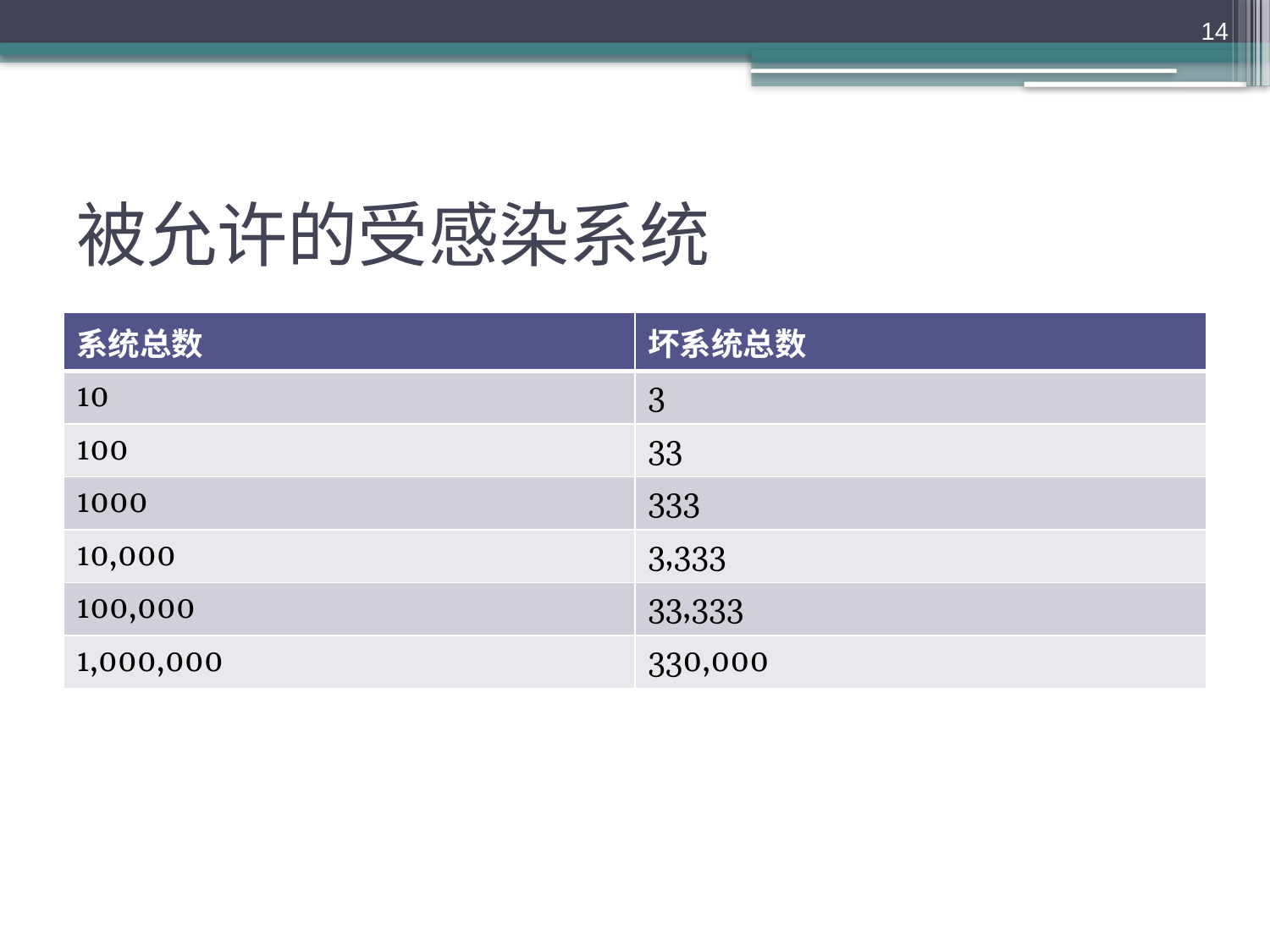

14

# 被允许的受感染系统
| 系统总数 | 坏系统总数 |
| --- | --- |
| 10 | 3 |
| 100 | 33 |
| 1000 | 333 |
| 10,000 | 3,333 |
| 100,000 | 33,333 |
| 1,000,000 | 330,000 |